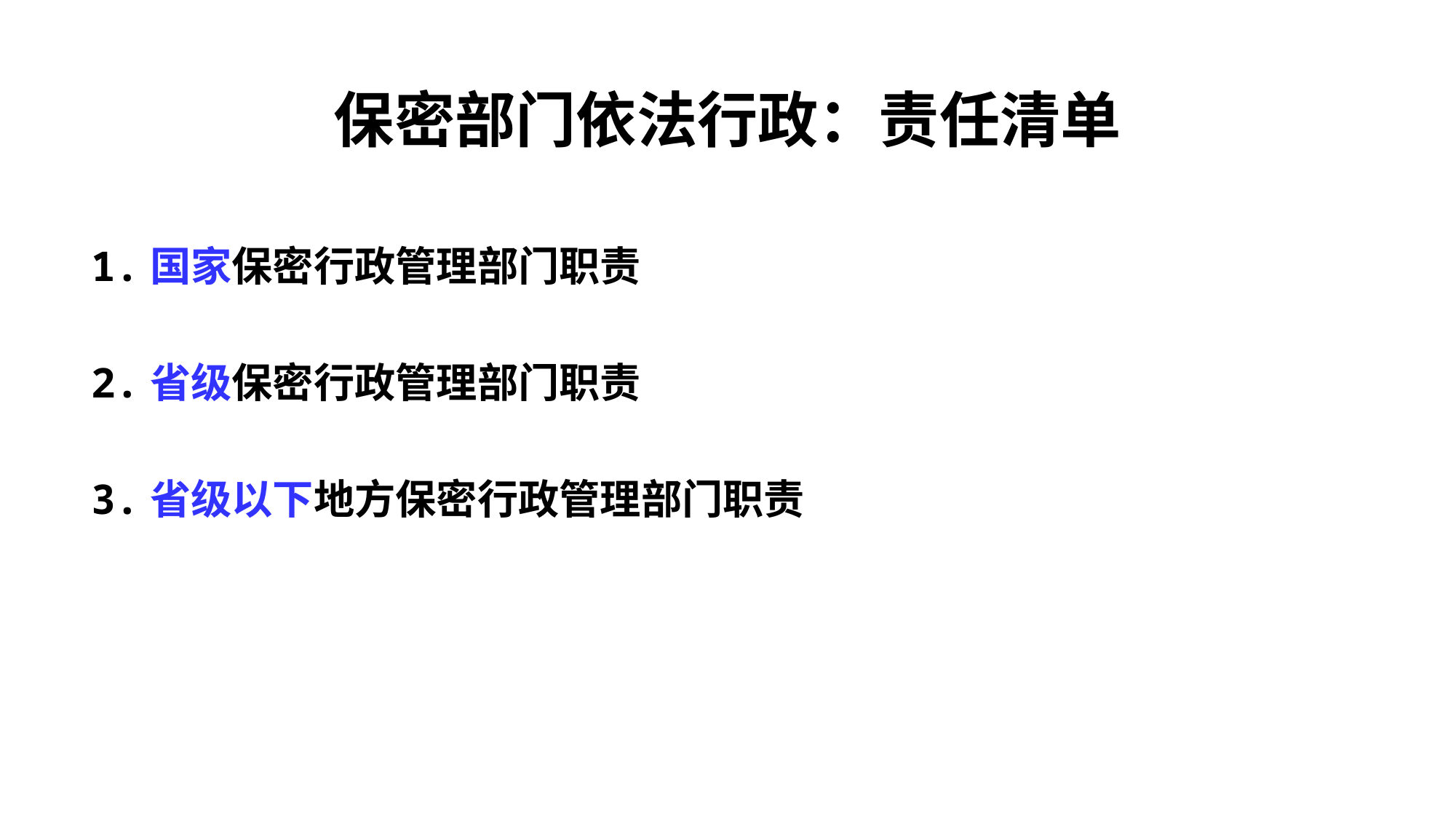

# 保密部门依法行政：责任清单
1.国家保密行政管理部门职责
2.省级保密行政管理部门职责
3.省级以下地方保密行政管理部门职责